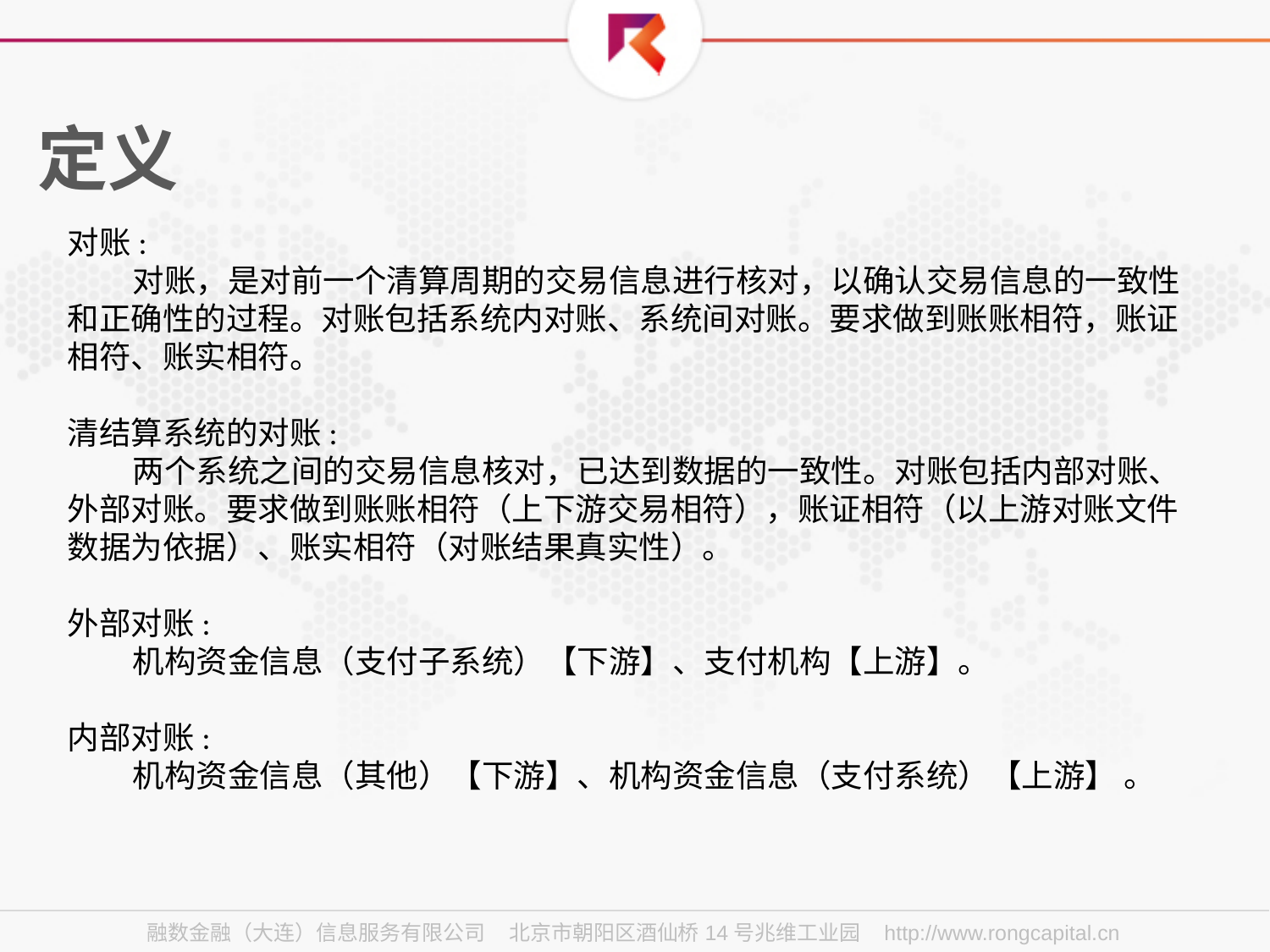

# 定义
对账:
        对账，是对前一个清算周期的交易信息进行核对，以确认交易信息的一致性和正确性的过程。对账包括系统内对账、系统间对账。要求做到账账相符，账证相符、账实相符。

清结算系统的对账:
        两个系统之间的交易信息核对，已达到数据的一致性。对账包括内部对账、外部对账。要求做到账账相符（上下游交易相符），账证相符（以上游对账文件数据为依据）、账实相符（对账结果真实性）。

外部对账:
        机构资金信息（支付子系统）【下游】、支付机构【上游】。

内部对账:
        机构资金信息（其他）【下游】、机构资金信息（支付系统）【上游】 。